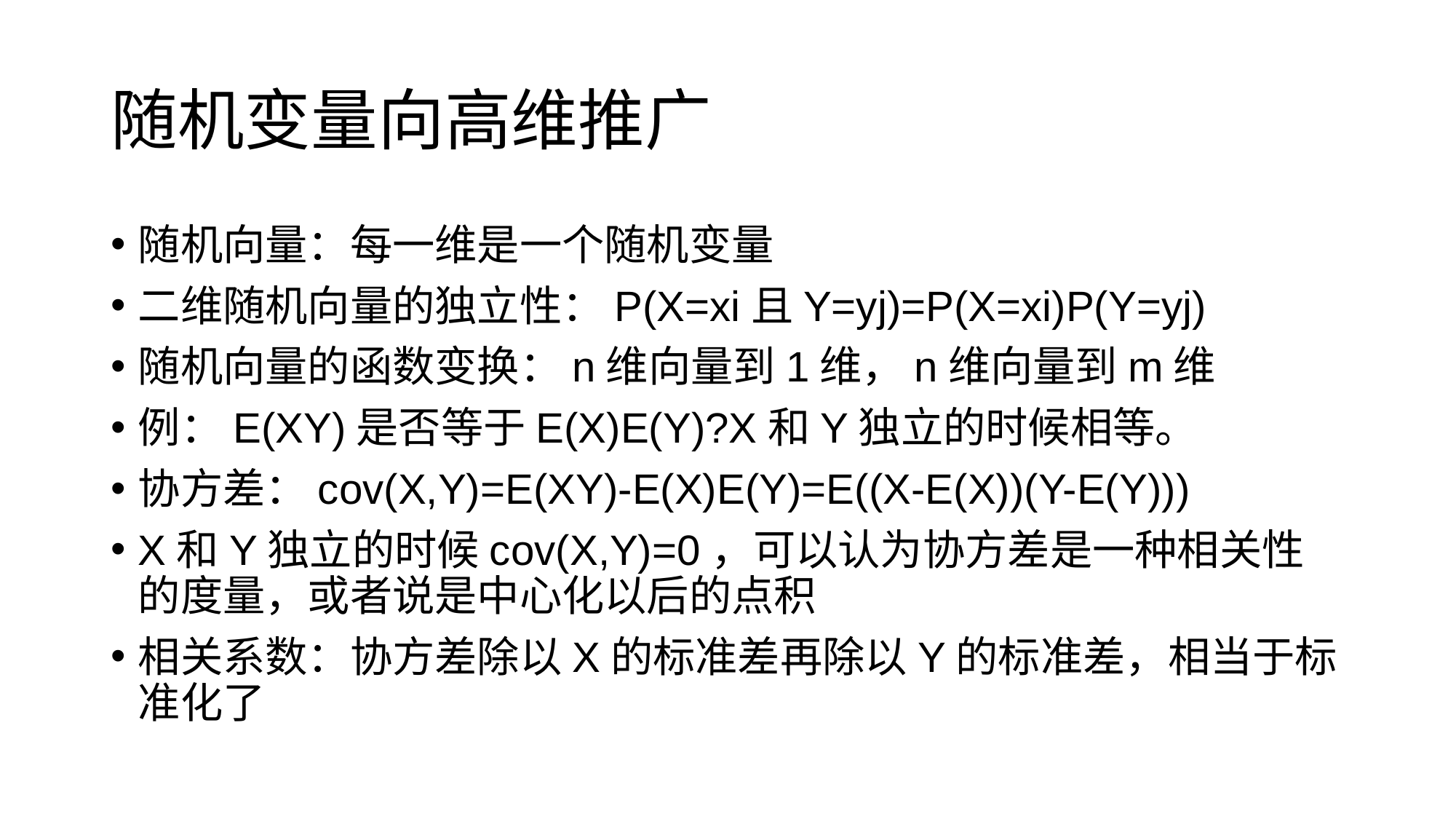

# 随机变量向高维推广
随机向量：每一维是一个随机变量
二维随机向量的独立性：P(X=xi且Y=yj)=P(X=xi)P(Y=yj)
随机向量的函数变换：n维向量到1维，n维向量到m维
例：E(XY)是否等于E(X)E(Y)?X和Y独立的时候相等。
协方差：cov(X,Y)=E(XY)-E(X)E(Y)=E((X-E(X))(Y-E(Y)))
X和Y独立的时候cov(X,Y)=0，可以认为协方差是一种相关性的度量，或者说是中心化以后的点积
相关系数：协方差除以X的标准差再除以Y的标准差，相当于标准化了